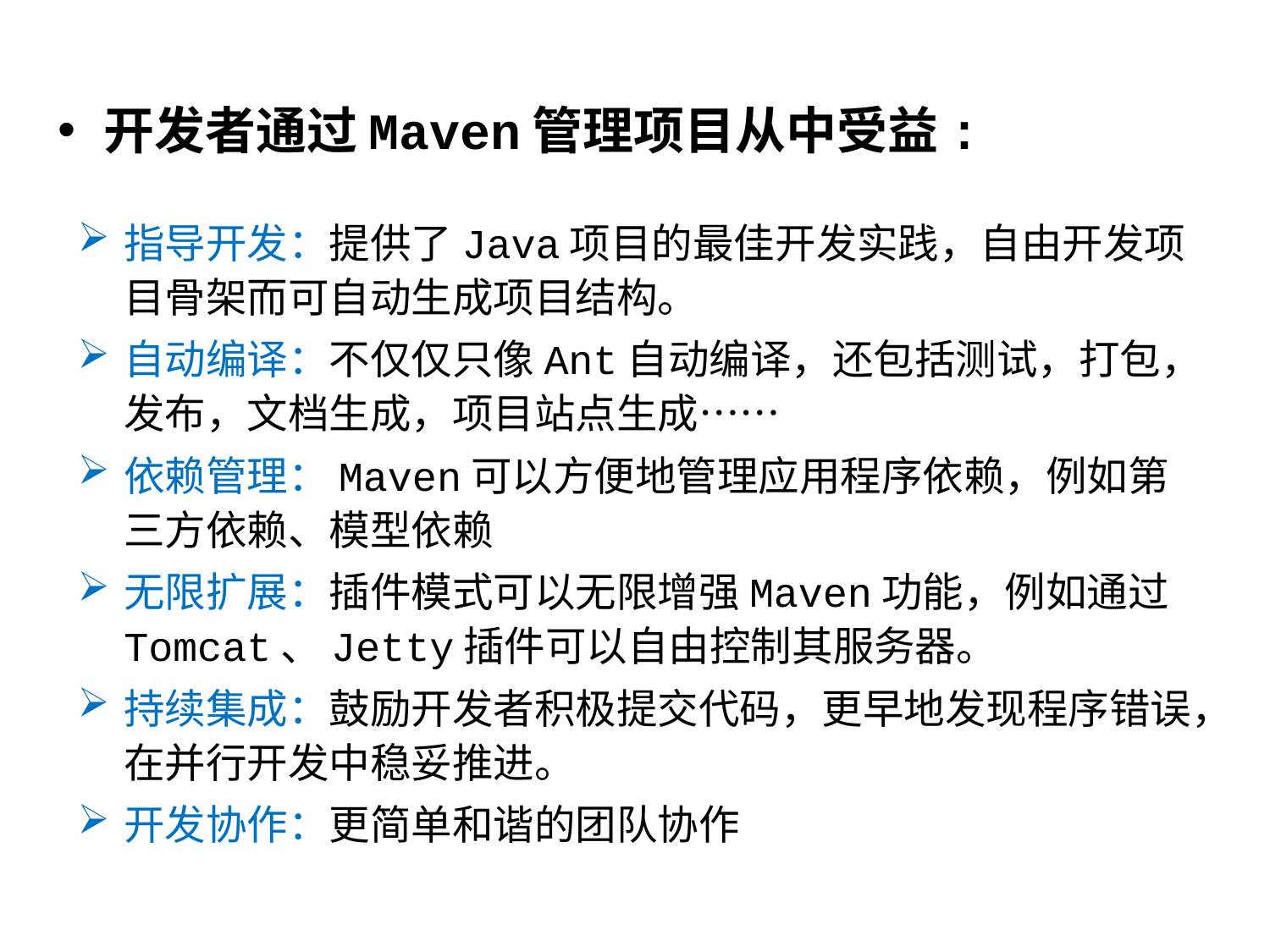

开发者通过Maven管理项目从中受益:
指导开发：提供了Java项目的最佳开发实践，自由开发项目骨架而可自动生成项目结构。
自动编译：不仅仅只像Ant自动编译，还包括测试，打包，发布，文档生成，项目站点生成……
依赖管理：Maven可以方便地管理应用程序依赖，例如第三方依赖、模型依赖
无限扩展：插件模式可以无限增强Maven功能，例如通过Tomcat、Jetty插件可以自由控制其服务器。
持续集成：鼓励开发者积极提交代码，更早地发现程序错误，在并行开发中稳妥推进。
开发协作：更简单和谐的团队协作